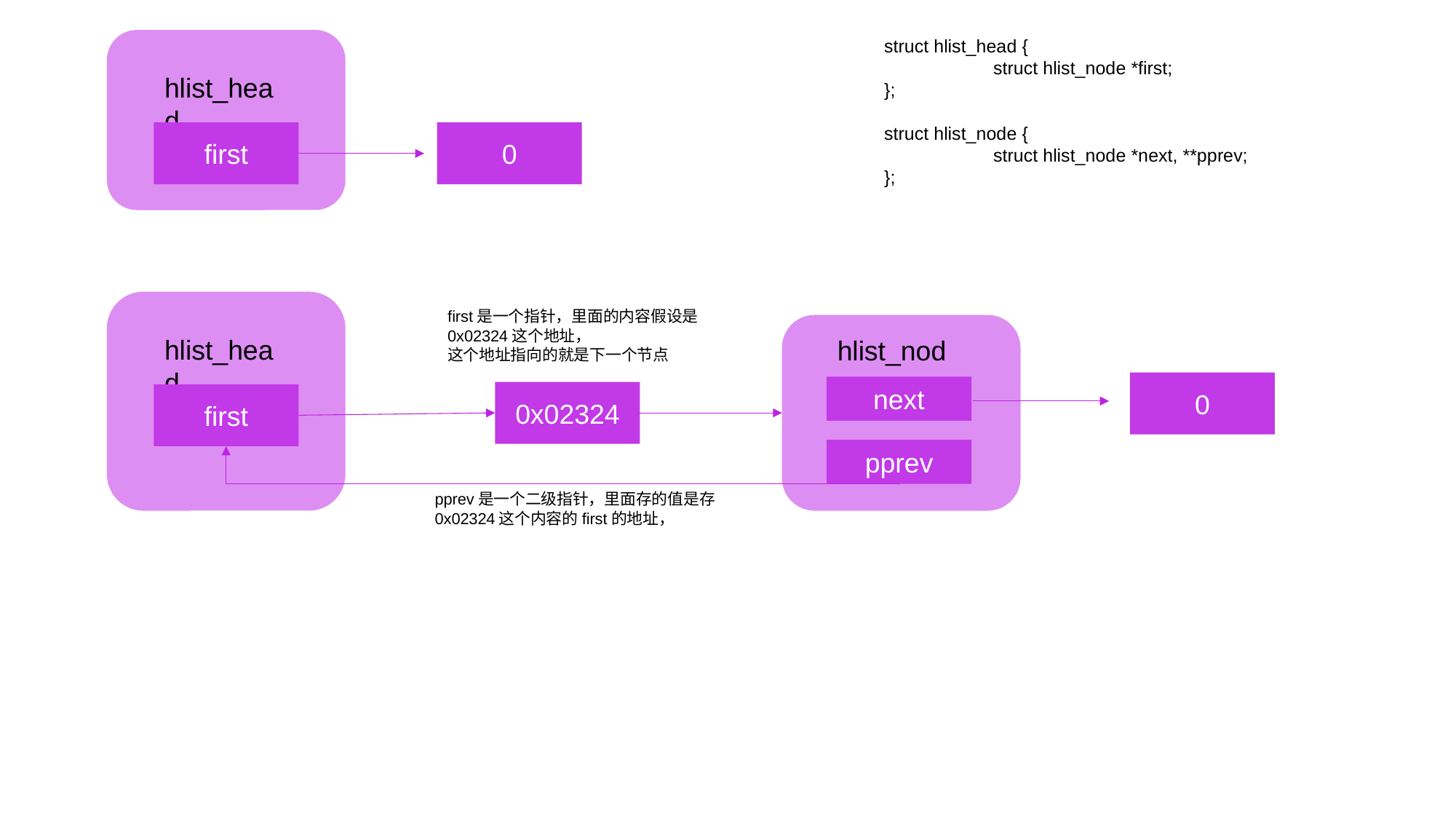

struct hlist_head {
	struct hlist_node *first;
};

struct hlist_node {
	struct hlist_node *next, **pprev;
};

hlist_head
first
0

first是一个指针，里面的内容假设是0x02324这个地址，
这个地址指向的就是下一个节点

hlist_node
next
pprev
hlist_head
0
0x02324
first
pprev是一个二级指针，里面存的值是存0x02324这个内容的first的地址，